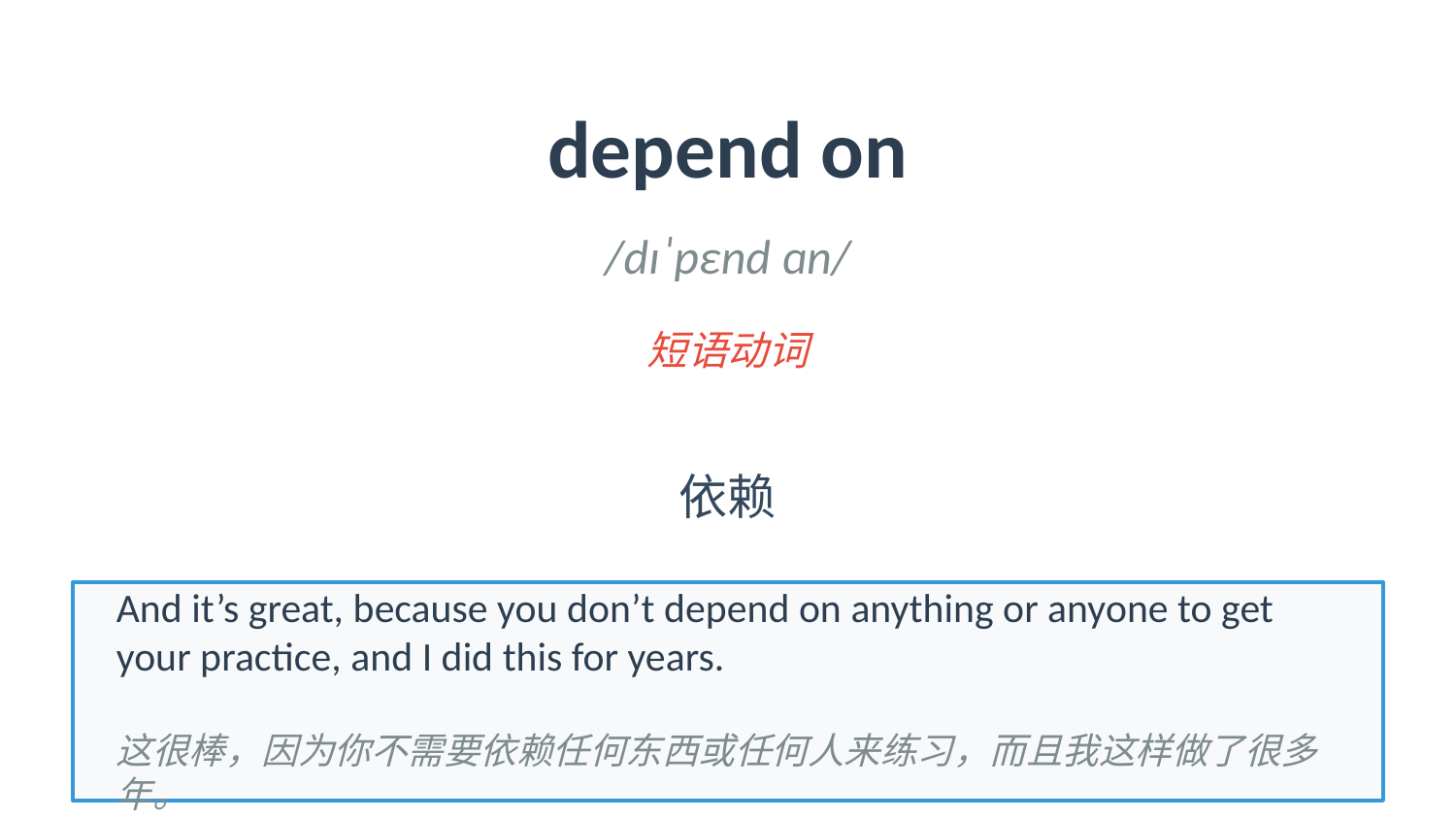

depend on
/dɪˈpɛnd ɑn/
短语动词
依赖

And it’s great, because you don’t depend on anything or anyone to get your practice, and I did this for years.

这很棒，因为你不需要依赖任何东西或任何人来练习，而且我这样做了很多年。